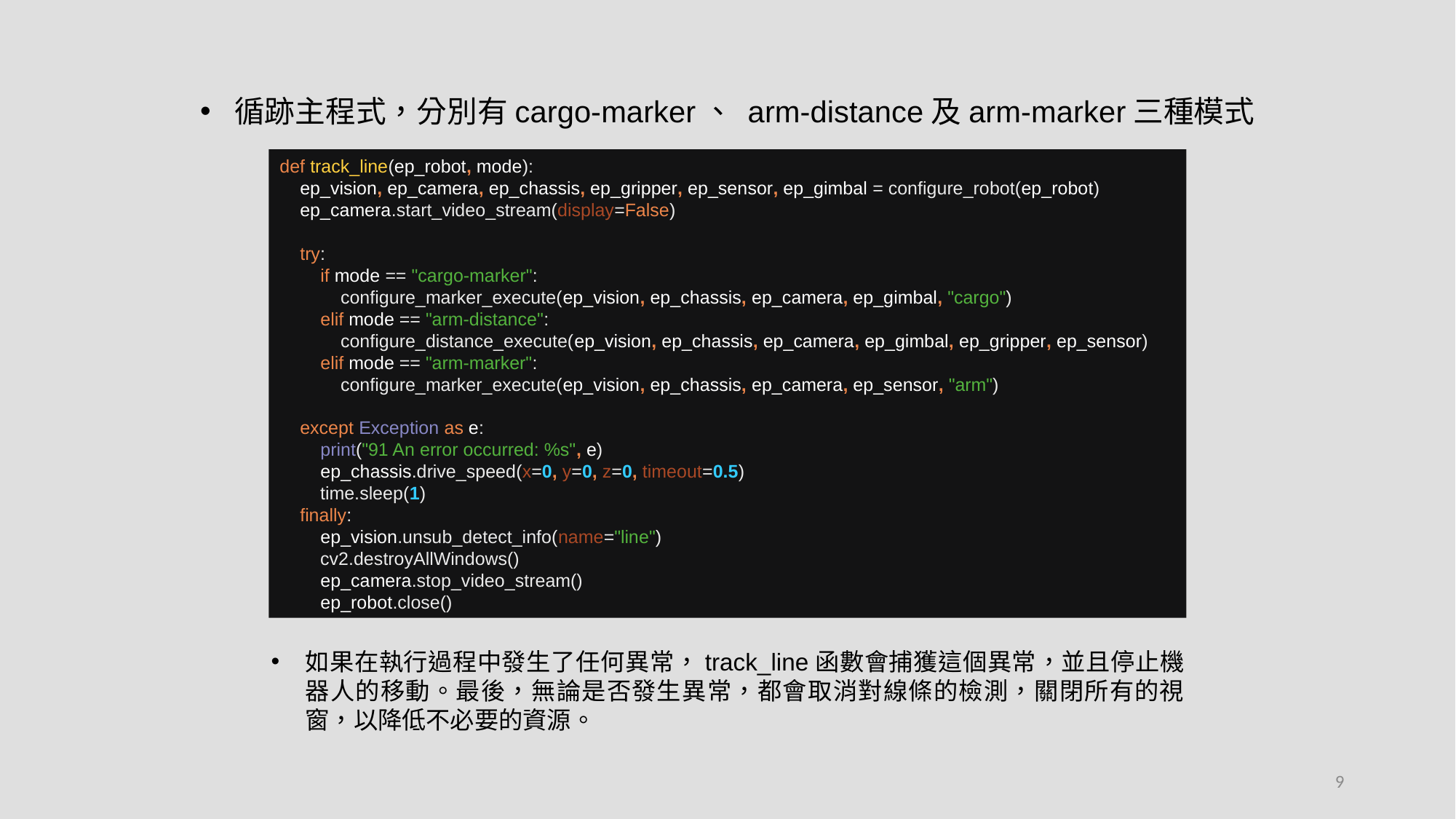

循跡主程式，分別有cargo-marker、 arm-distance及arm-marker三種模式
def track_line(ep_robot, mode):
    ep_vision, ep_camera, ep_chassis, ep_gripper, ep_sensor, ep_gimbal = configure_robot(ep_robot)
    ep_camera.start_video_stream(display=False)
    try:
        if mode == "cargo-marker":
            configure_marker_execute(ep_vision, ep_chassis, ep_camera, ep_gimbal, "cargo")
        elif mode == "arm-distance":
            configure_distance_execute(ep_vision, ep_chassis, ep_camera, ep_gimbal, ep_gripper, ep_sensor)
        elif mode == "arm-marker":
            configure_marker_execute(ep_vision, ep_chassis, ep_camera, ep_sensor, "arm")
    except Exception as e:
        print("91 An error occurred: %s", e)
        ep_chassis.drive_speed(x=0, y=0, z=0, timeout=0.5)
        time.sleep(1)
    finally:
        ep_vision.unsub_detect_info(name="line")
        cv2.destroyAllWindows()
        ep_camera.stop_video_stream()
        ep_robot.close()
如果在執行過程中發生了任何異常，track_line函數會捕獲這個異常，並且停止機器人的移動。最後，無論是否發生異常，都會取消對線條的檢測，關閉所有的視窗，以降低不必要的資源。
9